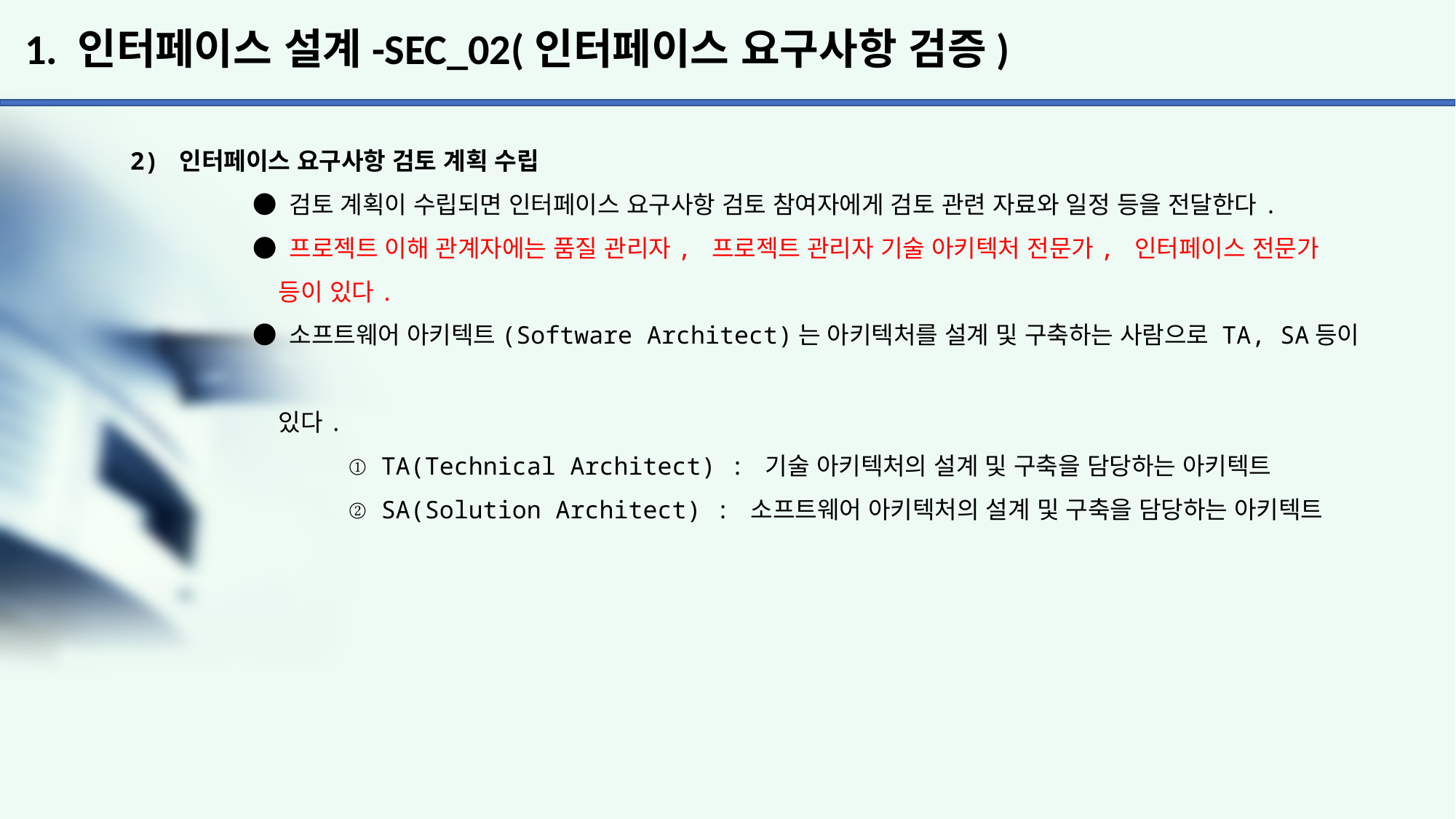

# 1. 인터페이스 설계-SEC_02(인터페이스 요구사항 검증)
2) 인터페이스 요구사항 검토 계획 수립
	  ● 검토 계획이 수립되면 인터페이스 요구사항 검토 참여자에게 검토 관련 자료와 일정 등을 전달한다.
	  ● 프로젝트 이해 관계자에는 품질 관리자, 프로젝트 관리자 기술 아키텍처 전문가, 인터페이스 전문가
	     등이 있다.
	  ● 소프트웨어 아키텍트(Software Architect)는 아키텍처를 설계 및 구축하는 사람으로 TA, SA등이
	     있다.
		① TA(Technical Architect) : 기술 아키텍처의 설계 및 구축을 담당하는 아키텍트
		② SA(Solution Architect) : 소프트웨어 아키텍처의 설계 및 구축을 담당하는 아키텍트